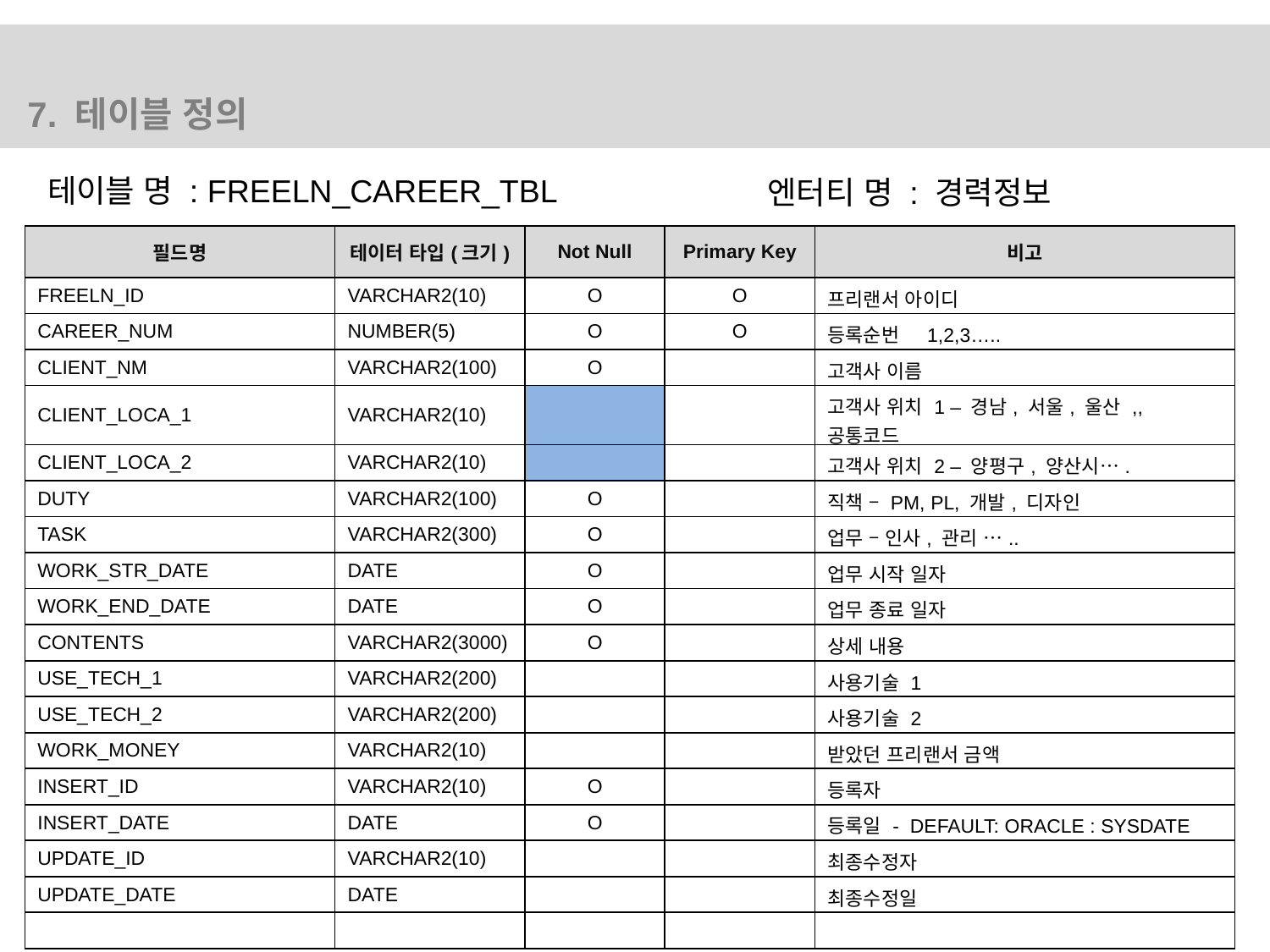

7. 테이블 정의
테이블 명 : FREELN_CAREER_TBL
엔터티 명 : 경력정보
| 필드명 | 테이터 타입(크기) | Not Null | Primary Key | 비고 |
| --- | --- | --- | --- | --- |
| FREELN\_ID | VARCHAR2(10) | O | O | 프리랜서 아이디 |
| CAREER\_NUM | NUMBER(5) | O | O | 등록순번 1,2,3….. |
| CLIENT\_NM | VARCHAR2(100) | O |  | 고객사 이름 |
| CLIENT\_LOCA\_1 | VARCHAR2(10) |  |  | 고객사 위치 1 – 경남, 서울, 울산 ,, 공통코드 |
| CLIENT\_LOCA\_2 | VARCHAR2(10) |  |  | 고객사 위치 2 – 양평구, 양산시…. |
| DUTY | VARCHAR2(100) | O |  | 직책 – PM, PL, 개발, 디자인 |
| TASK | VARCHAR2(300) | O |  | 업무 – 인사, 관리 ….. |
| WORK\_STR\_DATE | DATE | O |  | 업무 시작 일자 |
| WORK\_END\_DATE | DATE | O |  | 업무 종료 일자 |
| CONTENTS | VARCHAR2(3000) | O |  | 상세 내용 |
| USE\_TECH\_1 | VARCHAR2(200) |  |  | 사용기술 1 |
| USE\_TECH\_2 | VARCHAR2(200) |  |  | 사용기술 2 |
| WORK\_MONEY | VARCHAR2(10) |  |  | 받았던 프리랜서 금액 |
| INSERT\_ID | VARCHAR2(10) | O |  | 등록자 |
| INSERT\_DATE | DATE | O |  | 등록일 - DEFAULT: ORACLE : SYSDATE |
| UPDATE\_ID | VARCHAR2(10) |  |  | 최종수정자 |
| UPDATE\_DATE | DATE |  |  | 최종수정일 |
|  |  |  |  |  |